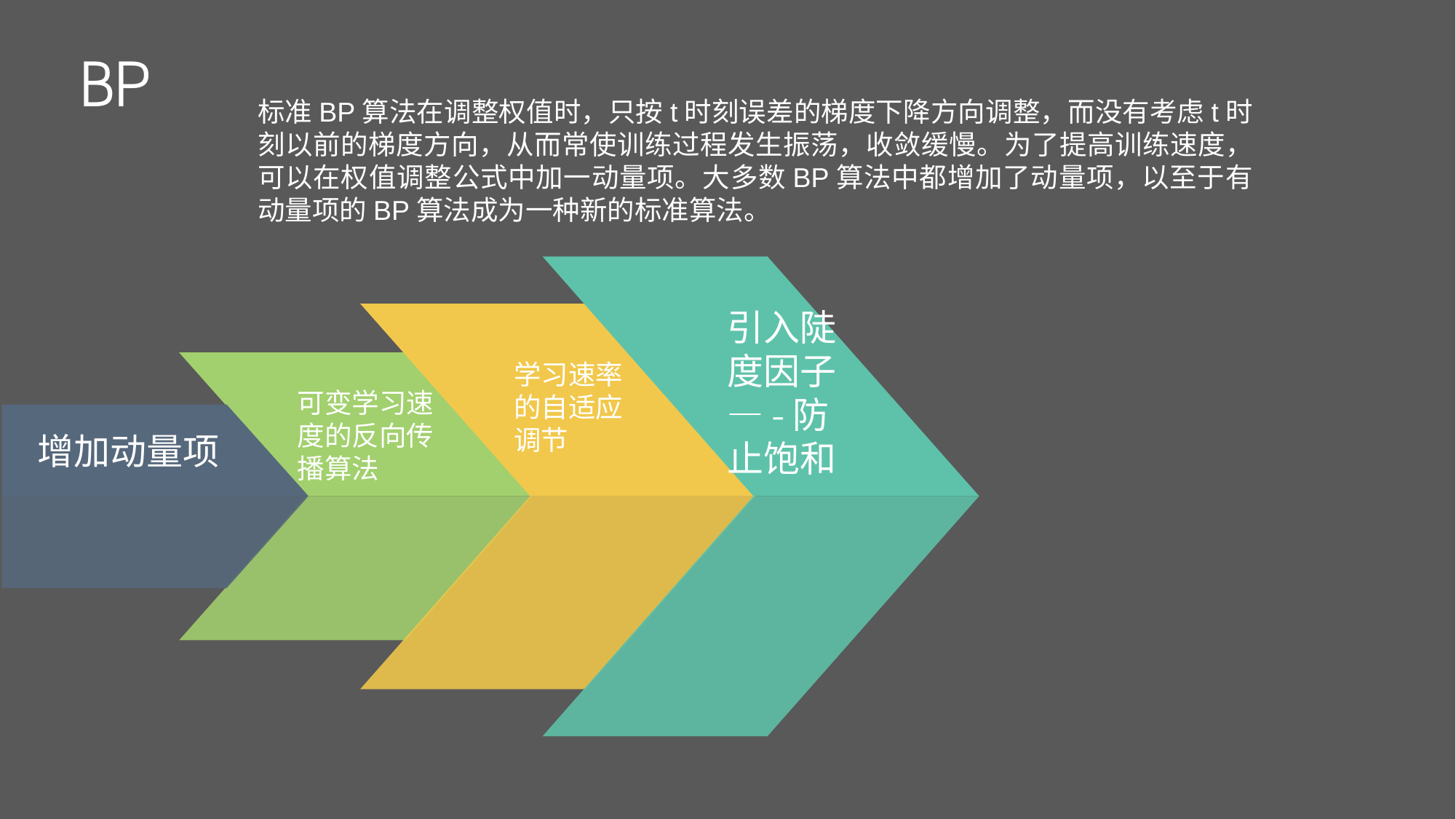

BP
标准BP算法在调整权值时，只按t时刻误差的梯度下降方向调整，而没有考虑t时刻以前的梯度方向，从而常使训练过程发生振荡，收敛缓慢。为了提高训练速度，可以在权值调整公式中加一动量项。大多数BP算法中都增加了动量项，以至于有动量项的BP算法成为一种新的标准算法。

引入陡度因子—-防止饱和

学习速率的自适应调节

可变学习速度的反向传播算法

增加动量项
改进算法：